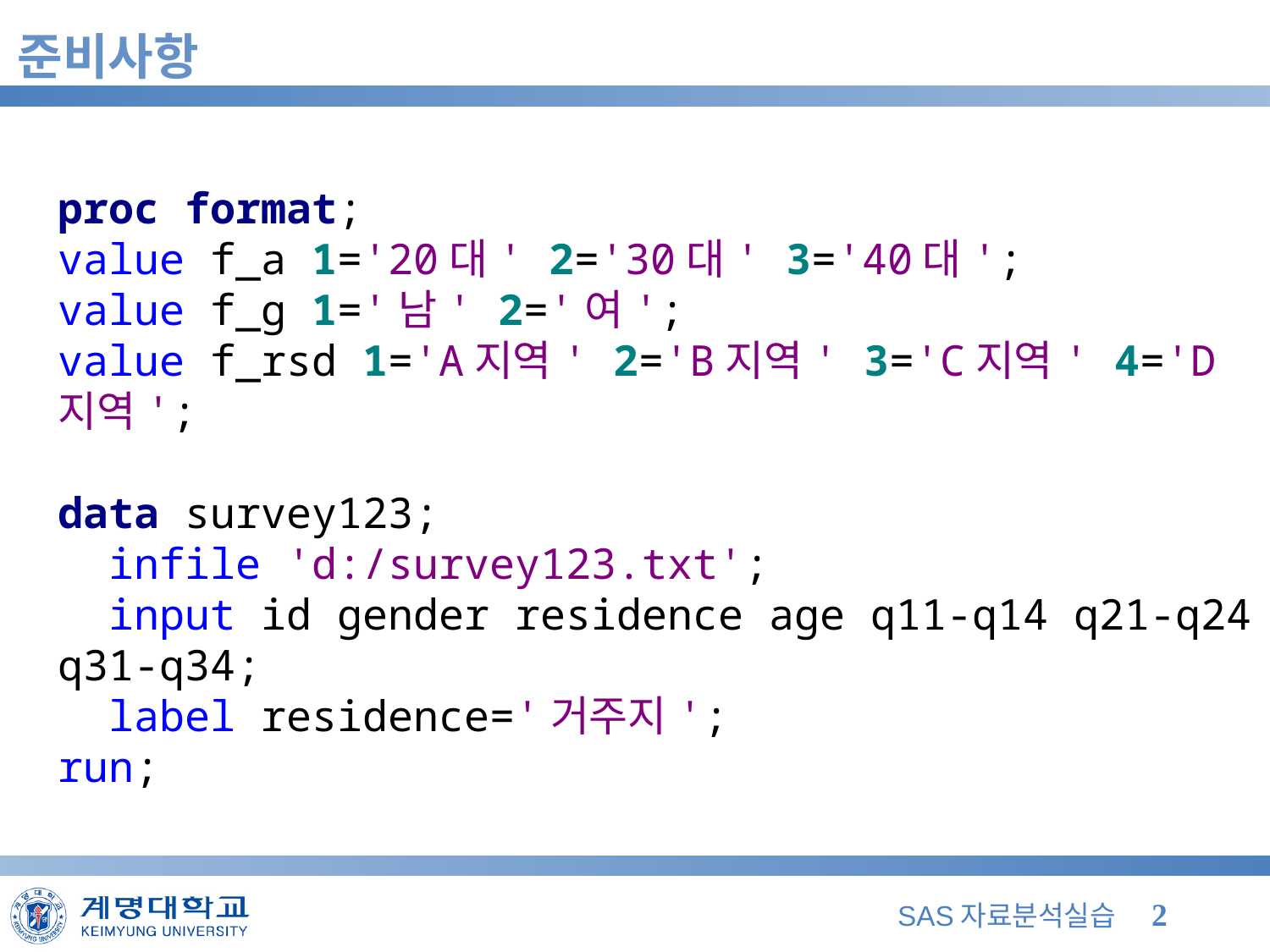

# 준비사항
proc format;
value f_a 1='20대' 2='30대' 3='40대';
value f_g 1='남' 2='여';
value f_rsd 1='A지역' 2='B지역' 3='C지역' 4='D지역';

data survey123;
  infile 'd:/survey123.txt';
  input id gender residence age q11-q14 q21-q24 q31-q34;
  label residence='거주지';
run;